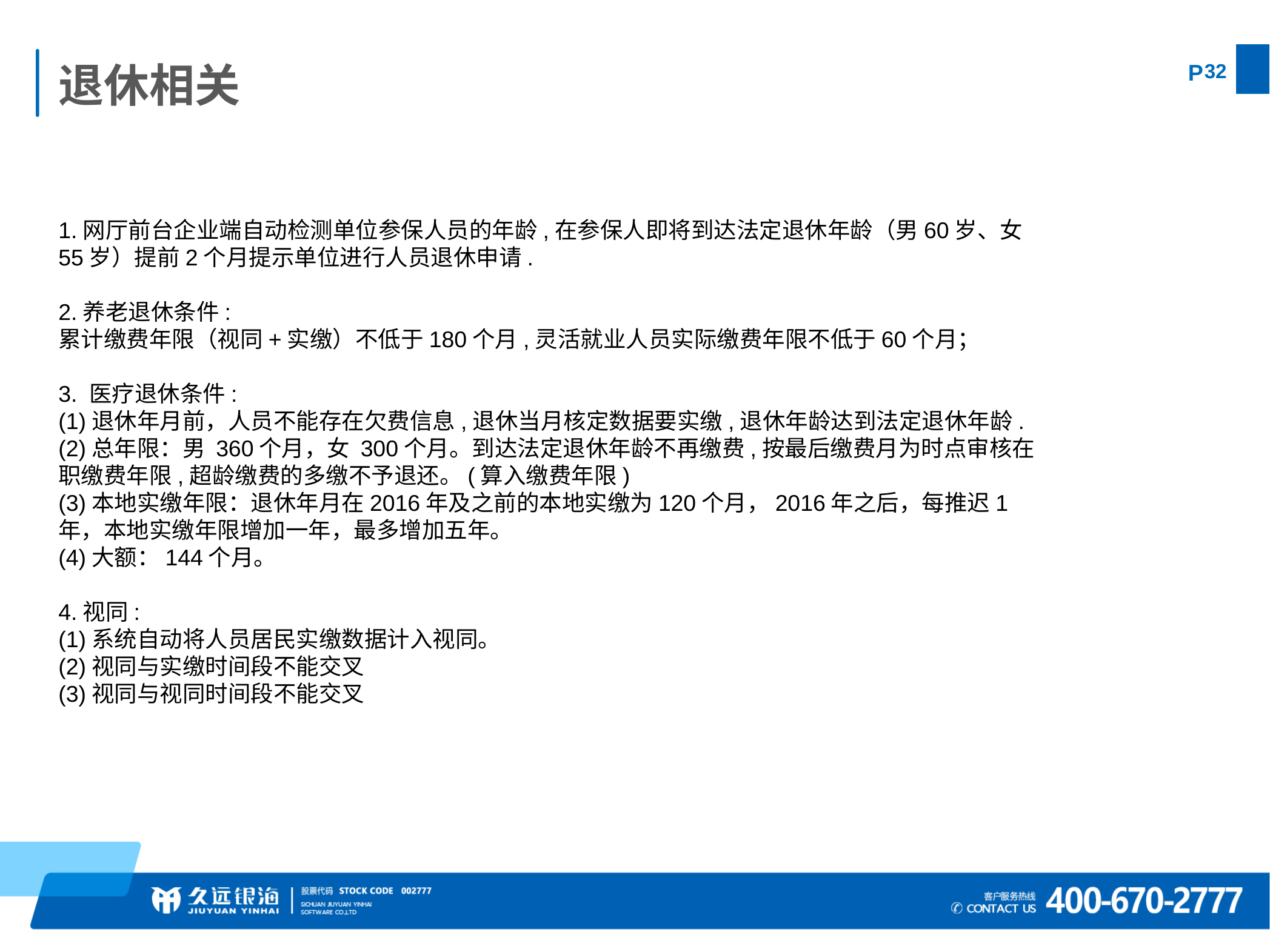

退休相关
1.网厅前台企业端自动检测单位参保人员的年龄,在参保人即将到达法定退休年龄（男60岁、女55岁）提前2个月提示单位进行人员退休申请.

2.养老退休条件:
累计缴费年限（视同+实缴）不低于180个月,灵活就业人员实际缴费年限不低于60个月；

3. 医疗退休条件:
(1)退休年月前，人员不能存在欠费信息,退休当月核定数据要实缴,退休年龄达到法定退休年龄.
(2)总年限：男 360个月，女 300个月。到达法定退休年龄不再缴费,按最后缴费月为时点审核在职缴费年限,超龄缴费的多缴不予退还。(算入缴费年限)
(3)本地实缴年限：退休年月在2016年及之前的本地实缴为120个月，2016年之后，每推迟1年，本地实缴年限增加一年，最多增加五年。
(4)大额：144个月。

4.视同:
(1)系统自动将人员居民实缴数据计入视同。
(2)视同与实缴时间段不能交叉
(3)视同与视同时间段不能交叉